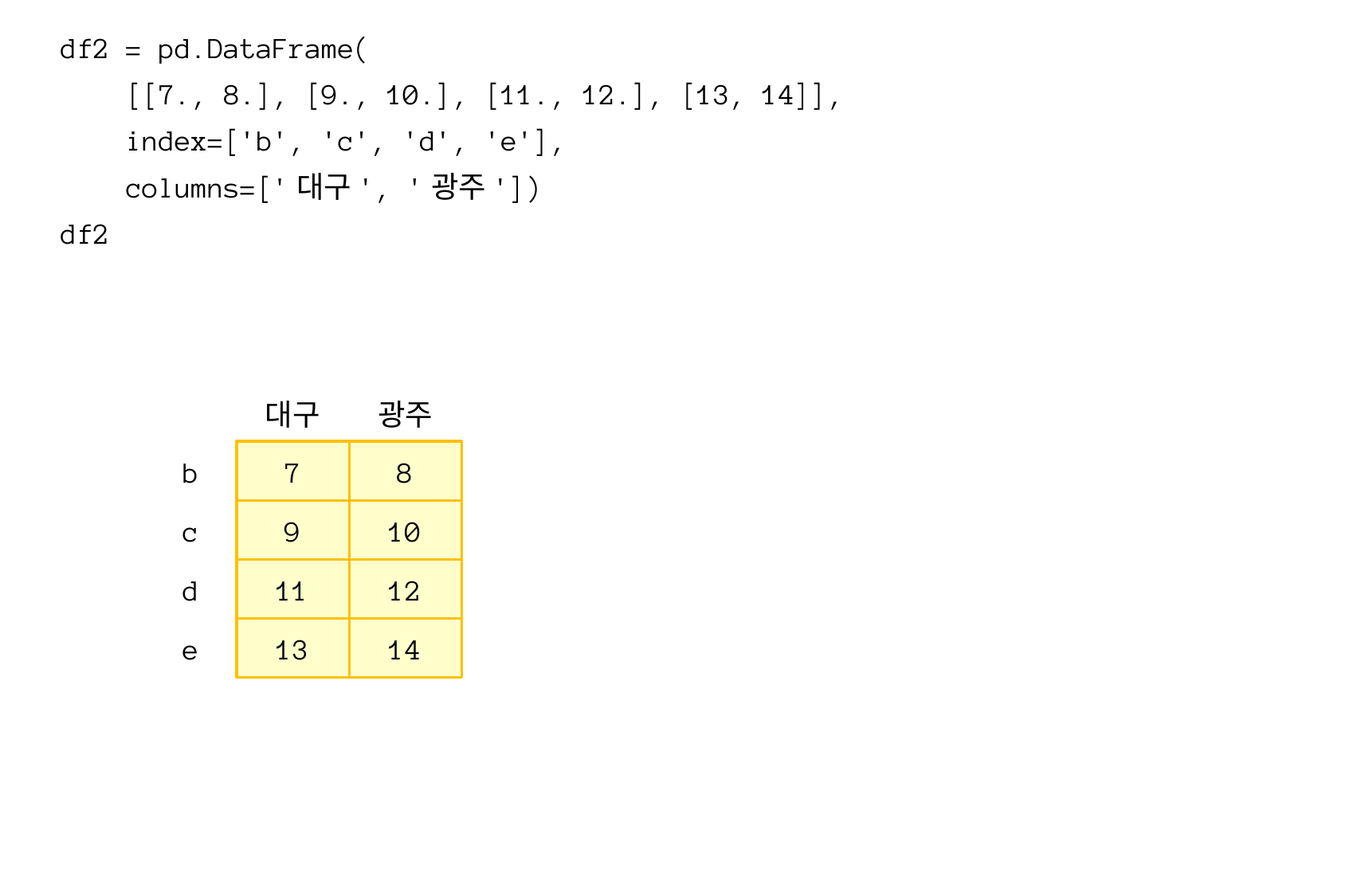

df2 = pd.DataFrame(
    [[7., 8.], [9., 10.], [11., 12.], [13, 14]],
    index=['b', 'c', 'd', 'e'],
    columns=['대구', '광주'])
df2

대구
광주
b
7
8
c
9
10
d
11
12
e
13
14